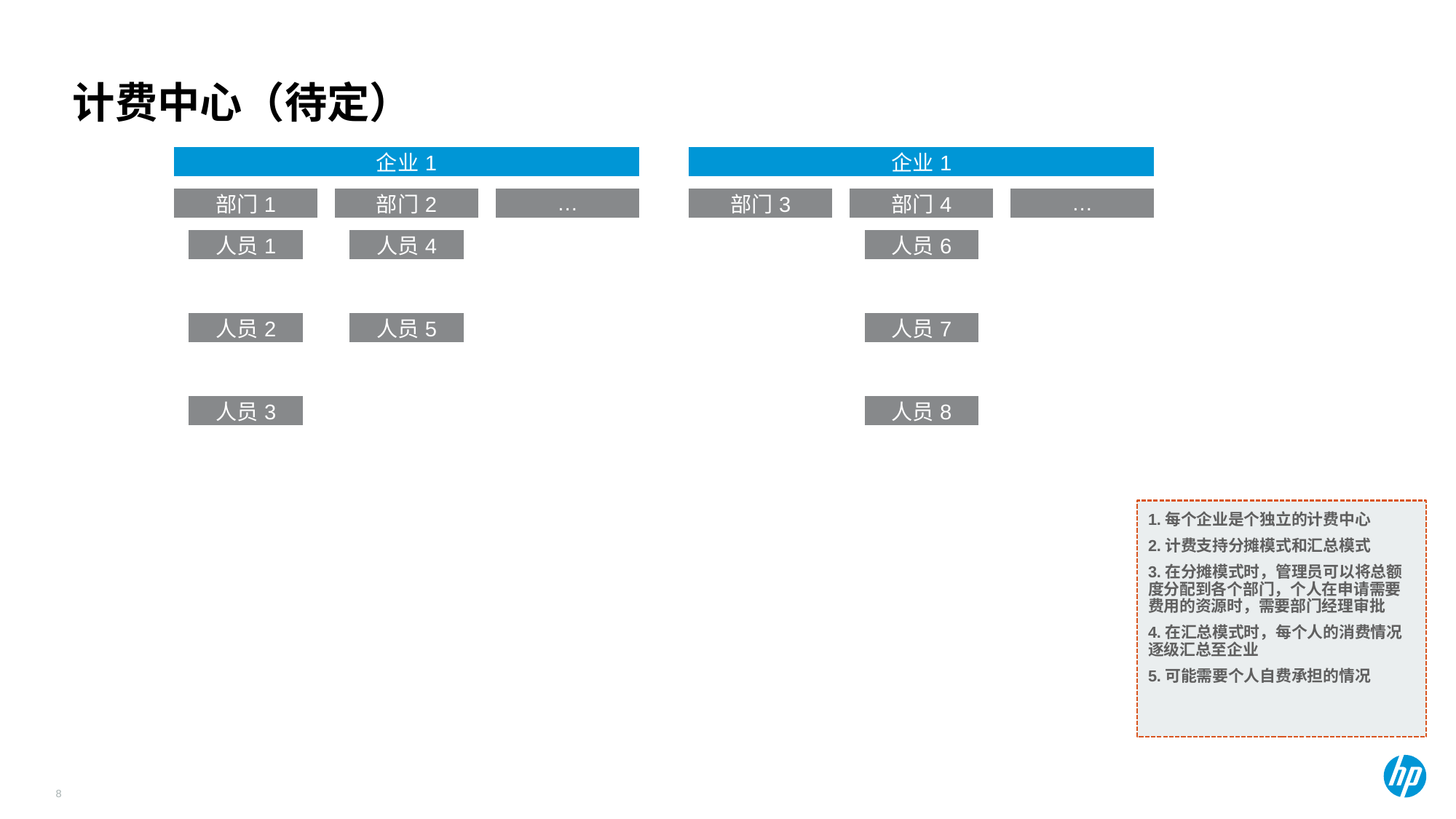

# 计费中心（待定）
企业1
部门1
部门2
企业1
部门3
…
人员1
人员2
人员4
人员5
人员3
部门4
人员6
人员7
人员8
…
1.每个企业是个独立的计费中心
2.计费支持分摊模式和汇总模式
3.在分摊模式时，管理员可以将总额度分配到各个部门，个人在申请需要费用的资源时，需要部门经理审批
4.在汇总模式时，每个人的消费情况逐级汇总至企业
5.可能需要个人自费承担的情况
8